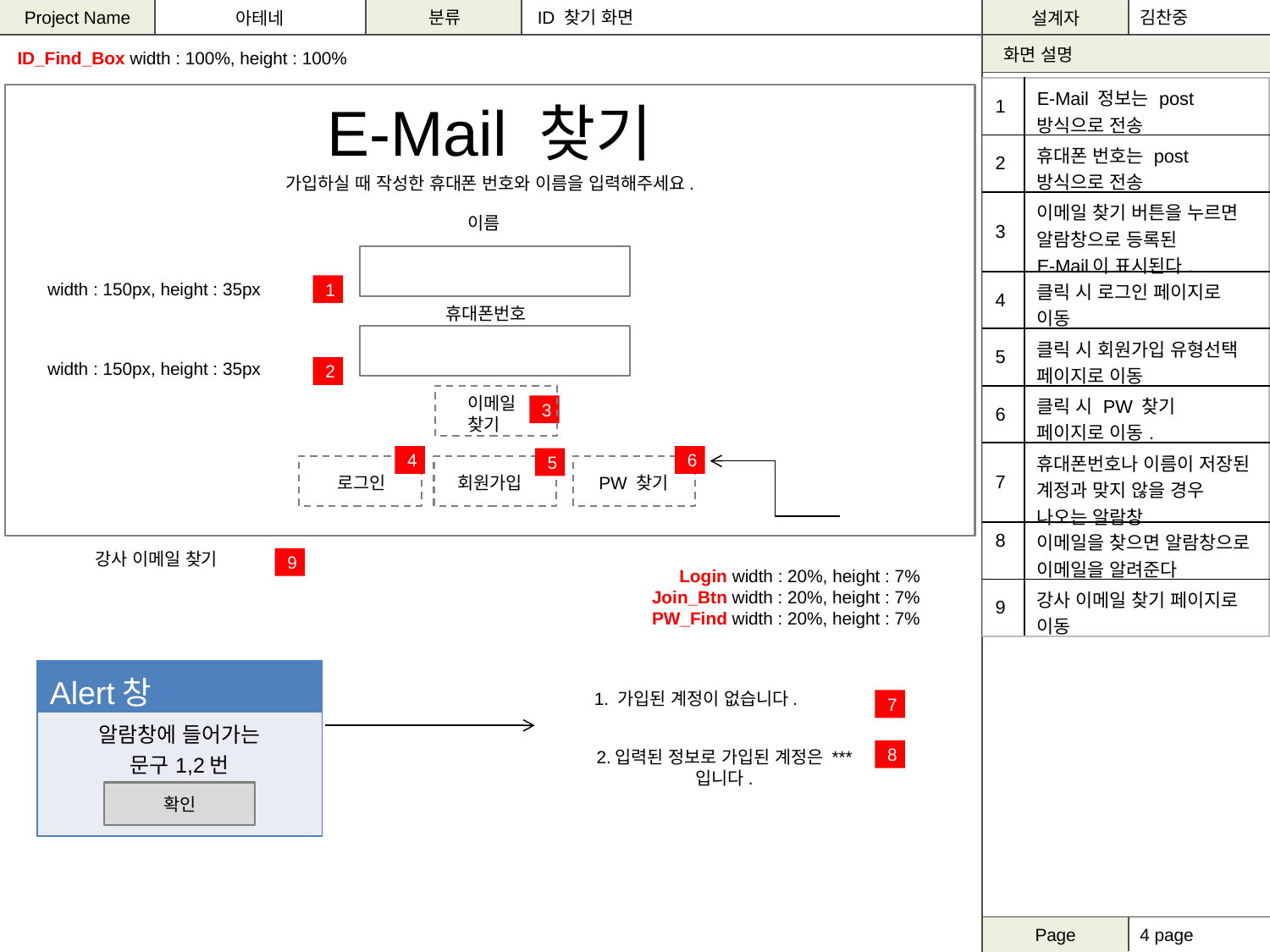

ID 찾기 화면
김찬중
ID_Find_Box width : 100%, height : 100%
| 1 | E-Mail 정보는 post 방식으로 전송 |
| --- | --- |
| 2 | 휴대폰 번호는 post 방식으로 전송 |
| 3 | 이메일 찾기 버튼을 누르면 알람창으로 등록된 E-Mail이 표시된다. |
| 4 | 클릭 시 로그인 페이지로 이동 |
| 5 | 클릭 시 회원가입 유형선택 페이지로 이동 |
| 6 | 클릭 시 PW 찾기 페이지로 이동. |
| 7 | 휴대폰번호나 이름이 저장된 계정과 맞지 않을 경우 나오는 알람창 |
| 8 | 이메일을 찾으면 알람창으로 이메일을 알려준다 |
| 9 | 강사 이메일 찾기 페이지로 이동 |

E-Mail 찾기
가입하실 때 작성한 휴대폰 번호와 이름을 입력해주세요.
이름

width : 150px, height : 35px
1
휴대폰번호

width : 150px, height : 35px
2

이메일
찾기
3
4
6
5

로그인
회원가입
PW 찾기
강사 이메일 찾기
9
Login width : 20%, height : 7%
Join_Btn width : 20%, height : 7%
PW_Find width : 20%, height : 7%
| Alert창 |
| --- |
| 알람창에 들어가는 문구1,2번 |
1. 가입된 계정이 없습니다.
7
2.입력된 정보로 가입된 계정은 *** 입니다.
8
확인
4 page